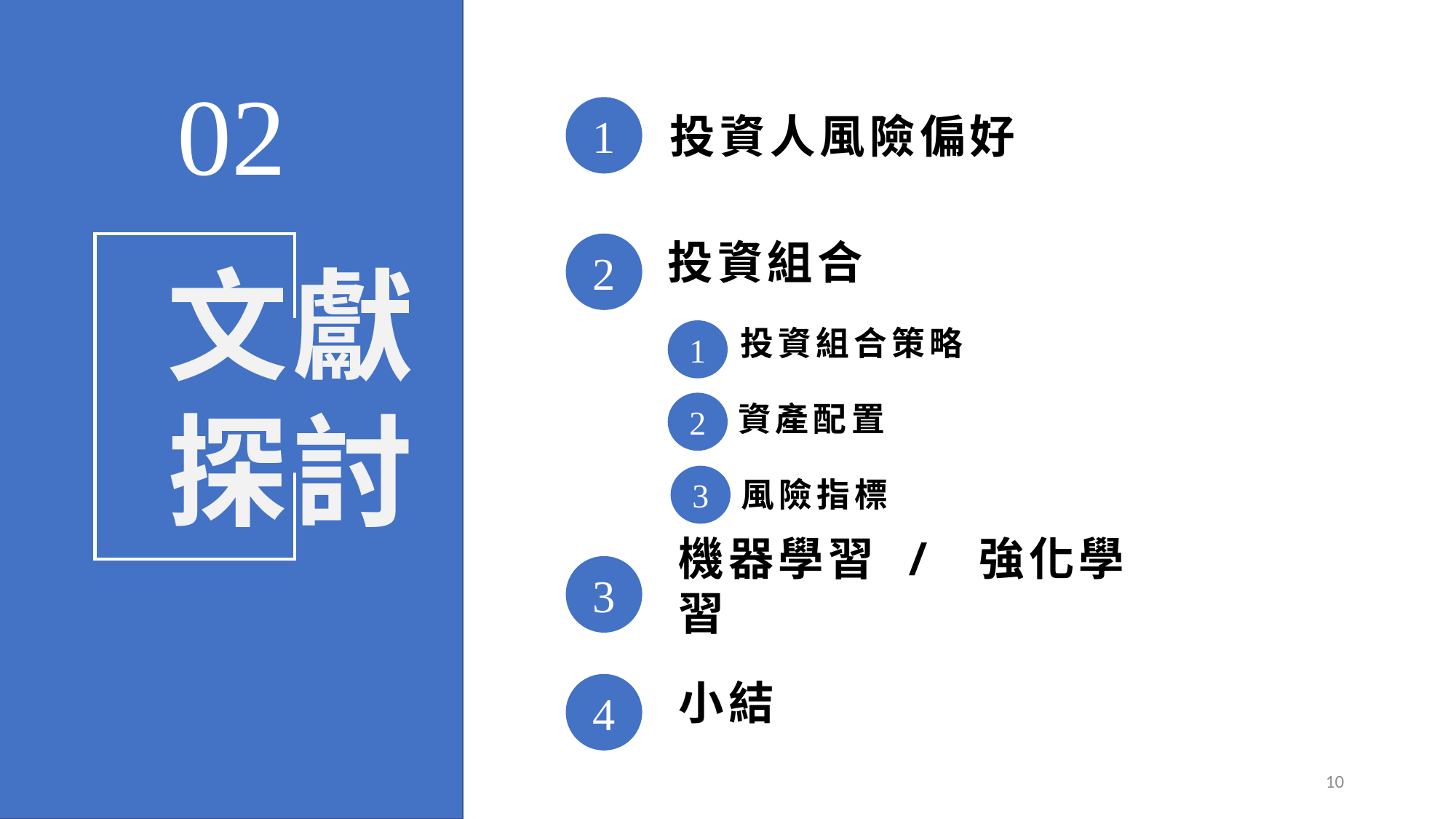

02
1
投資人風險偏好
2
投資組合

投資組合策略
文獻
探討
1
資產配置
2
3
風險指標
3
機器學習 / 強化學習
4
小結
10